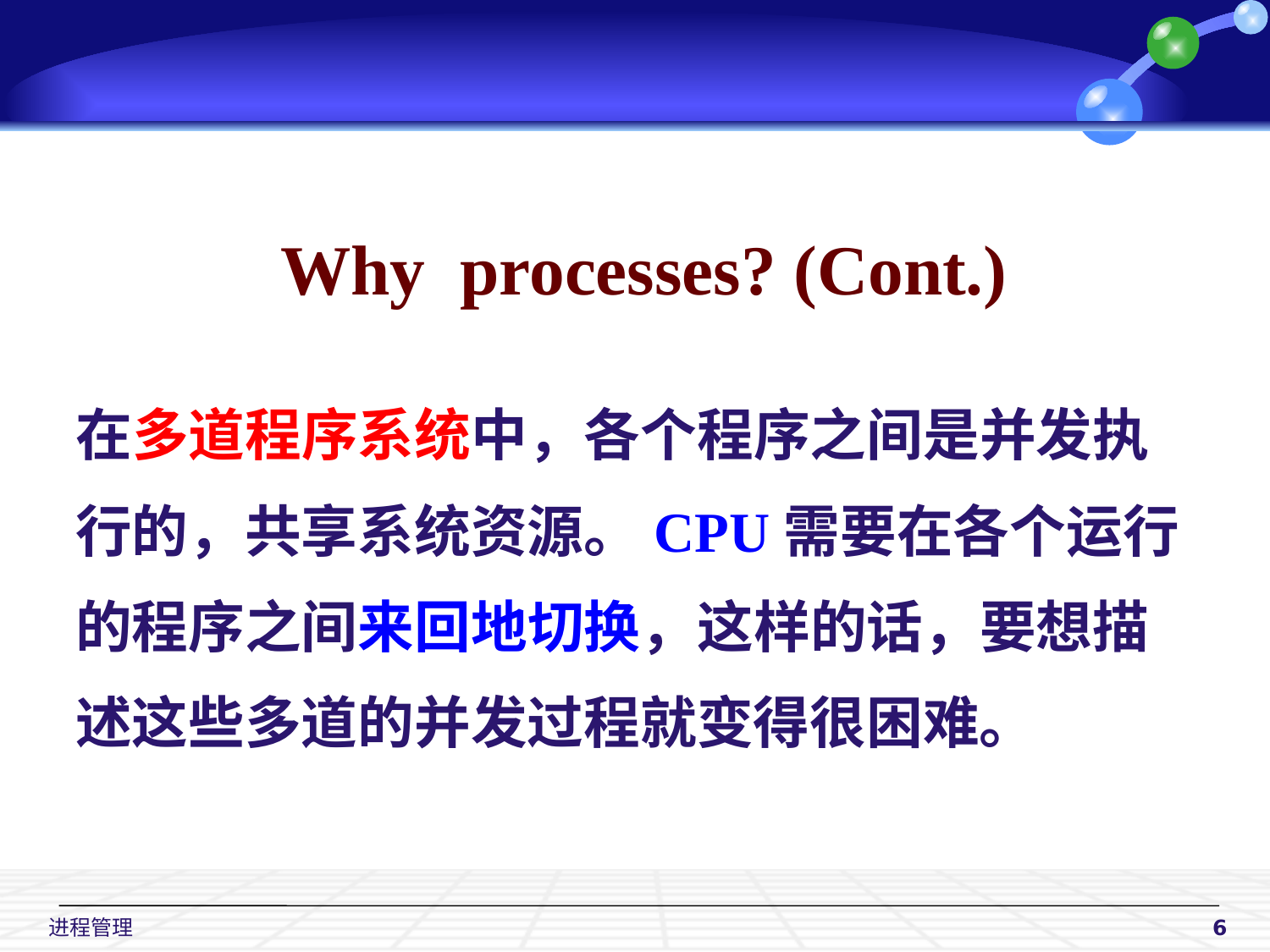

Why  processes? (Cont.)
在多道程序系统中，各个程序之间是并发执
行的，共享系统资源。CPU需要在各个运行
的程序之间来回地切换，这样的话，要想描
述这些多道的并发过程就变得很困难。
   进程管理
6